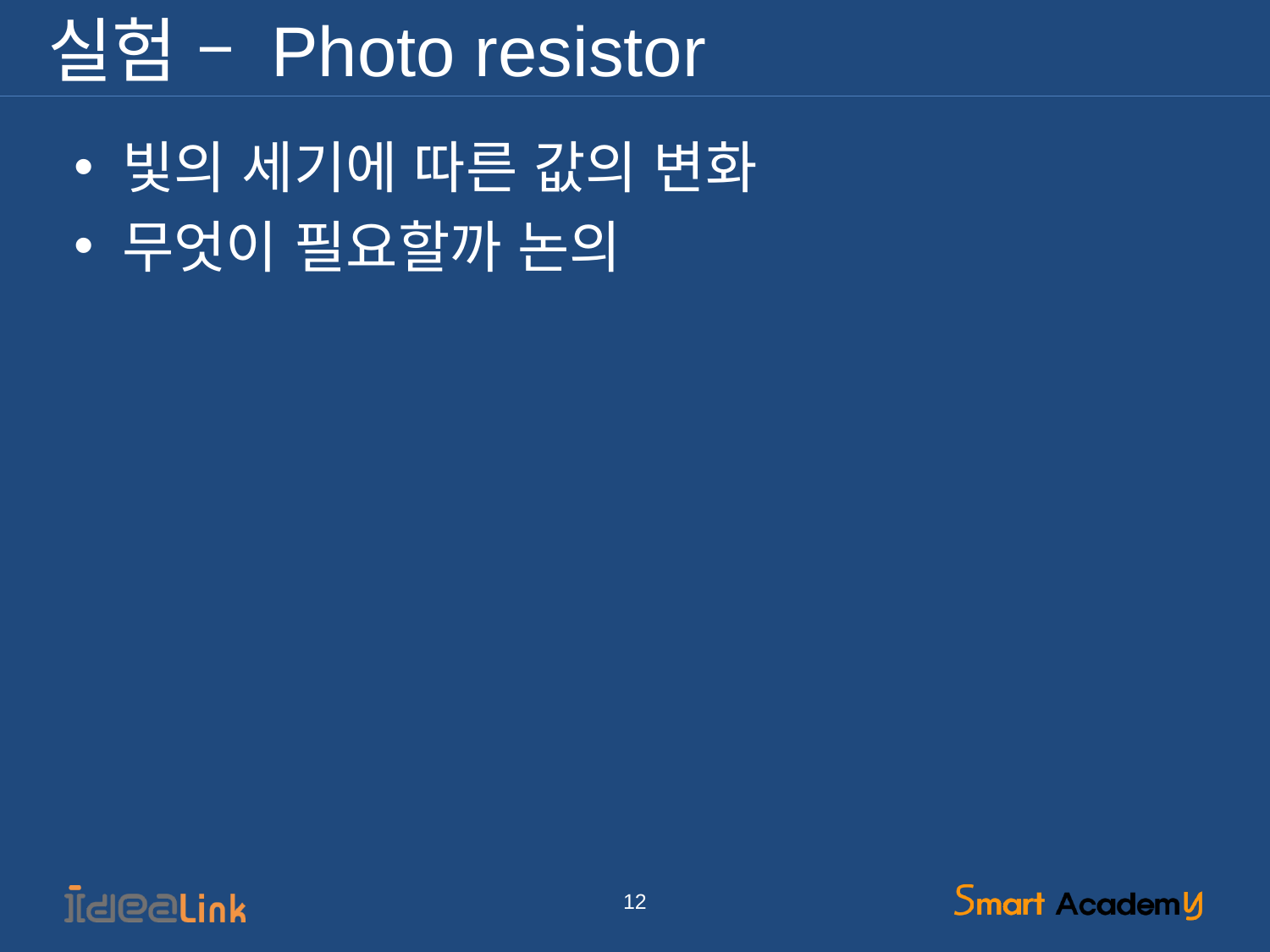

# 실험 – Photo resistor
빛의 세기에 따른 값의 변화
무엇이 필요할까 논의

12